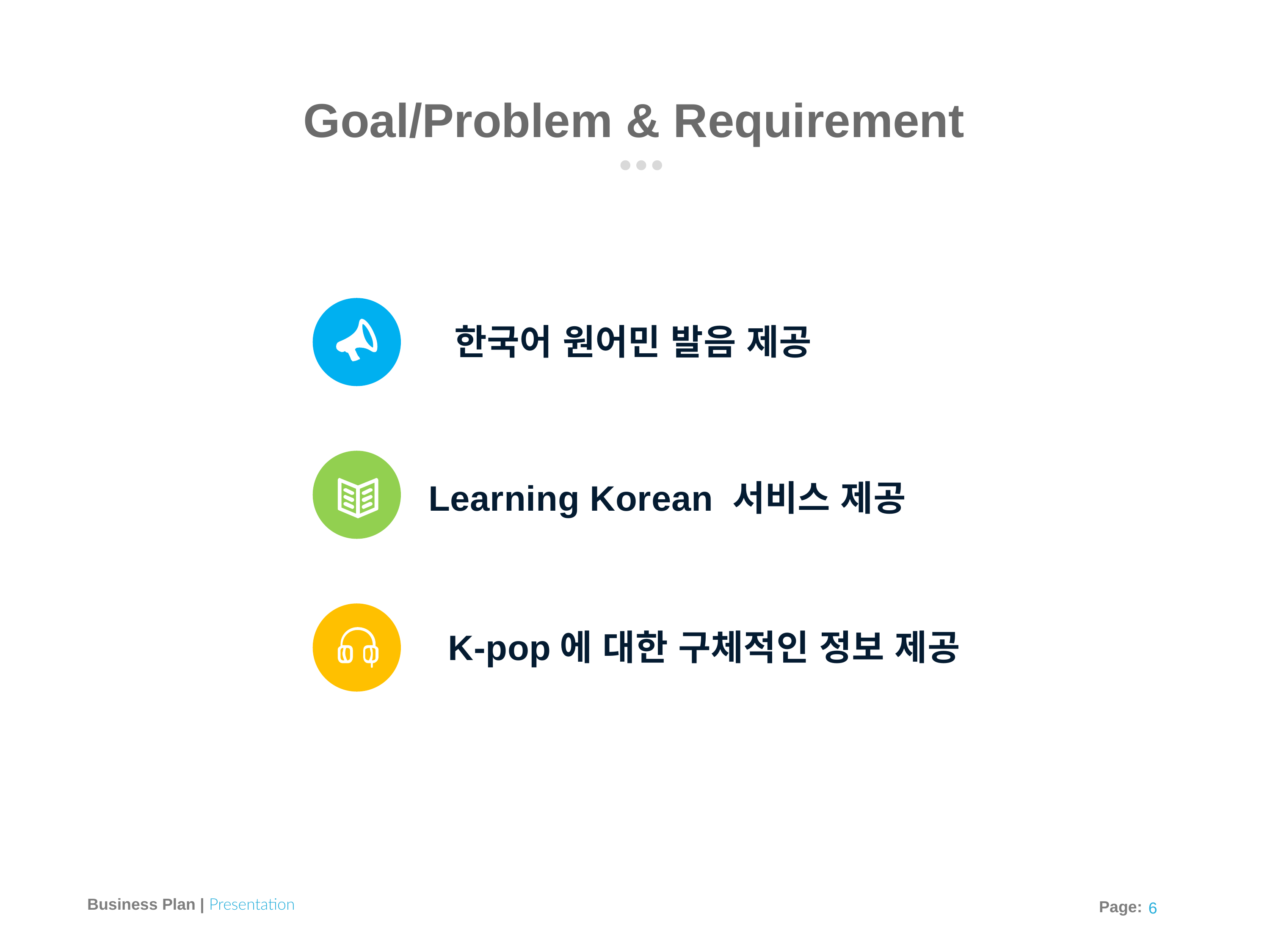

Goal/Problem & Requirement

한국어 원어민 발음 제공

Learning Korean 서비스 제공

K-pop에 대한 구체적인 정보 제공